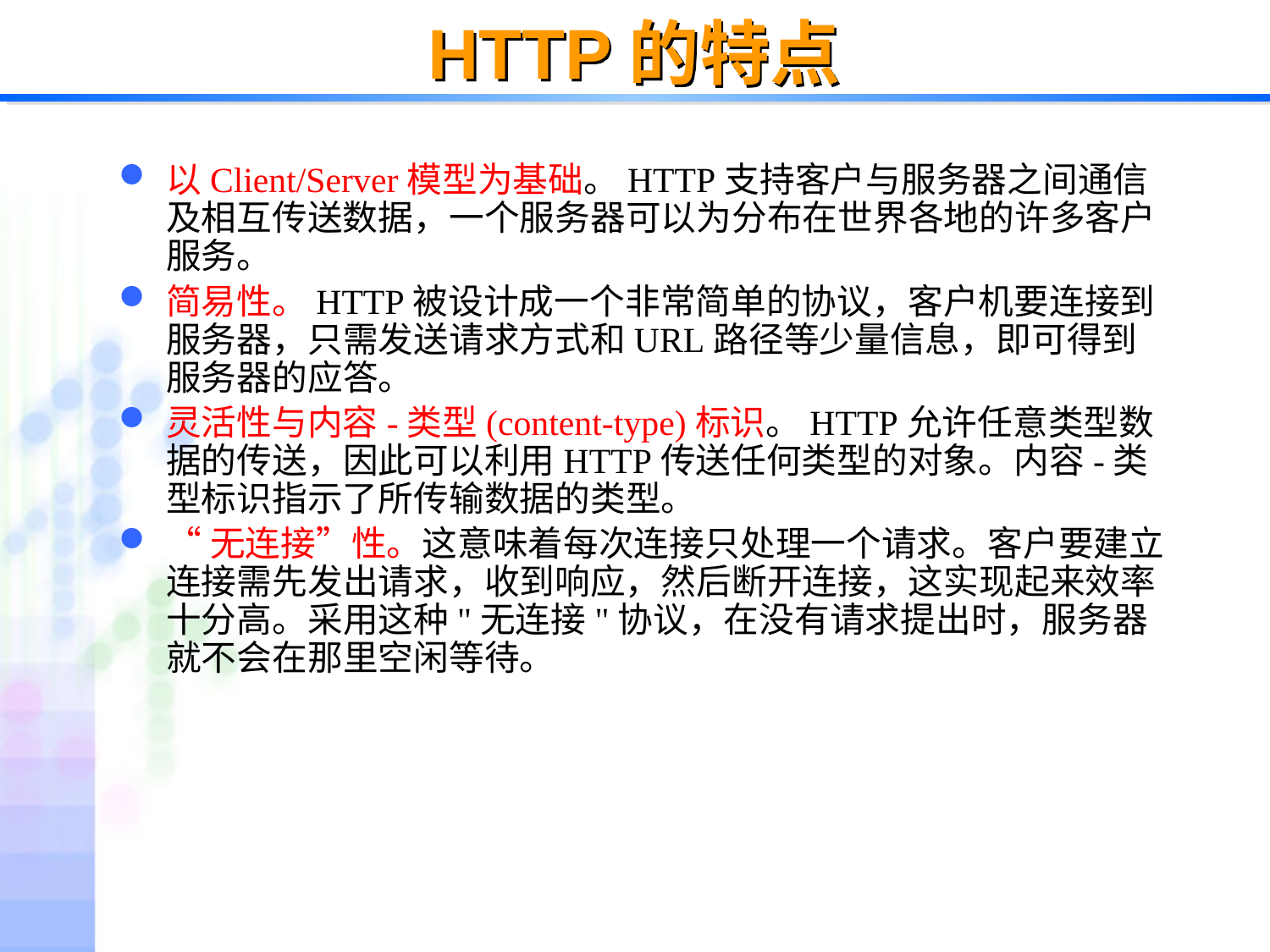

# HTTP的特点
以Client/Server模型为基础。HTTP支持客户与服务器之间通信及相互传送数据，一个服务器可以为分布在世界各地的许多客户服务。
简易性。HTTP被设计成一个非常简单的协议，客户机要连接到服务器，只需发送请求方式和URL路径等少量信息，即可得到服务器的应答。
灵活性与内容-类型(content-type)标识。HTTP允许任意类型数据的传送，因此可以利用HTTP传送任何类型的对象。内容-类型标识指示了所传输数据的类型。
“无连接”性。这意味着每次连接只处理一个请求。客户要建立连接需先发出请求，收到响应，然后断开连接，这实现起来效率十分高。采用这种"无连接"协议，在没有请求提出时，服务器就不会在那里空闲等待。